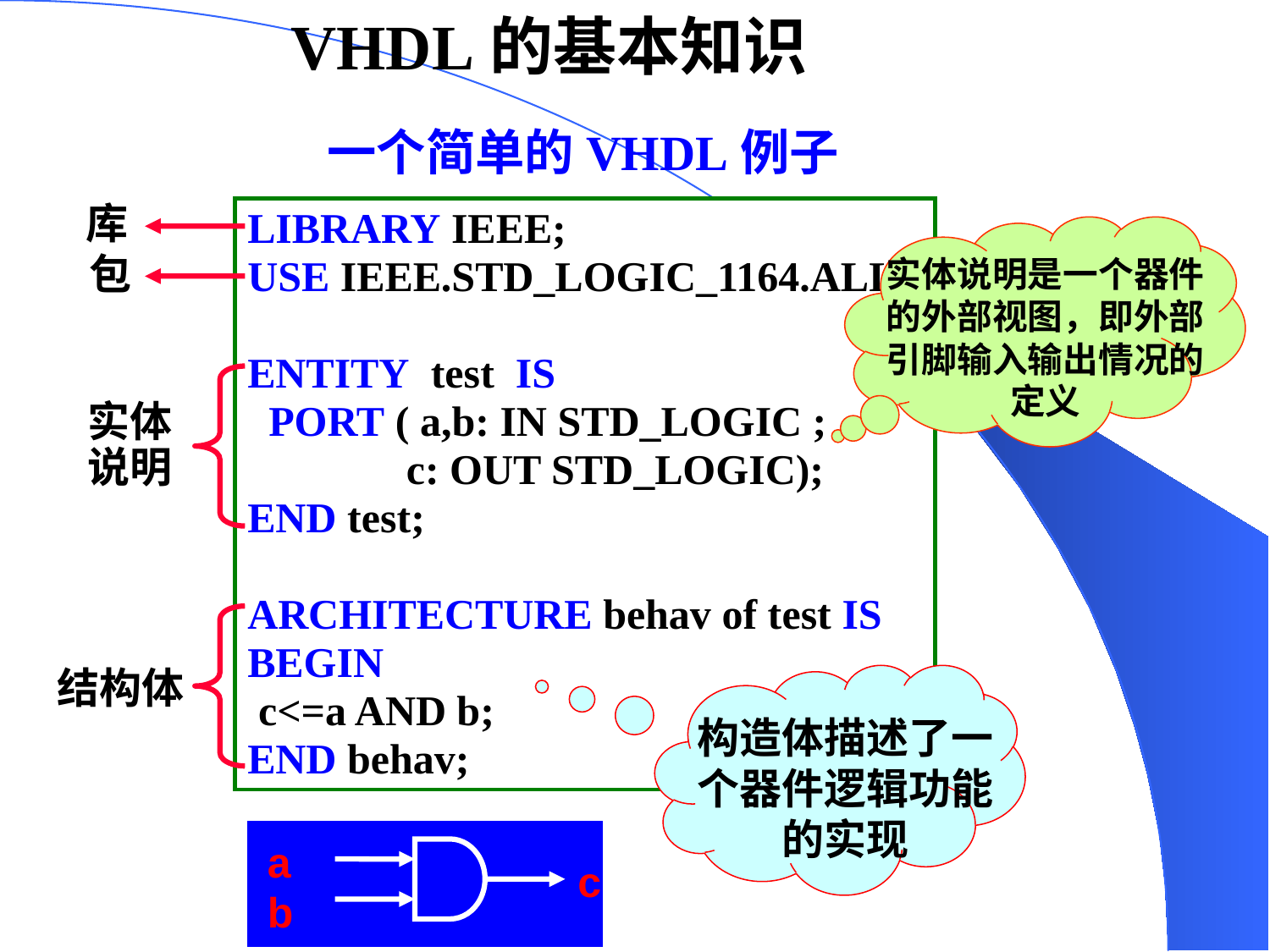

VHDL的基本知识
一个简单的VHDL例子
库
LIBRARY IEEE;
USE IEEE.STD_LOGIC_1164.ALL;

ENTITY  test  IS
  PORT ( a,b: IN STD_LOGIC ;
               c: OUT STD_LOGIC);
END test;

ARCHITECTURE behav of test IS
BEGIN
 c<=a AND b;
END behav;

实体说明是一个器件的外部视图，即外部引脚输入输出情况的定义

包

实体
说明

结构体

构造体描述了一个器件逻辑功能的实现

a

c

b

a

c

b